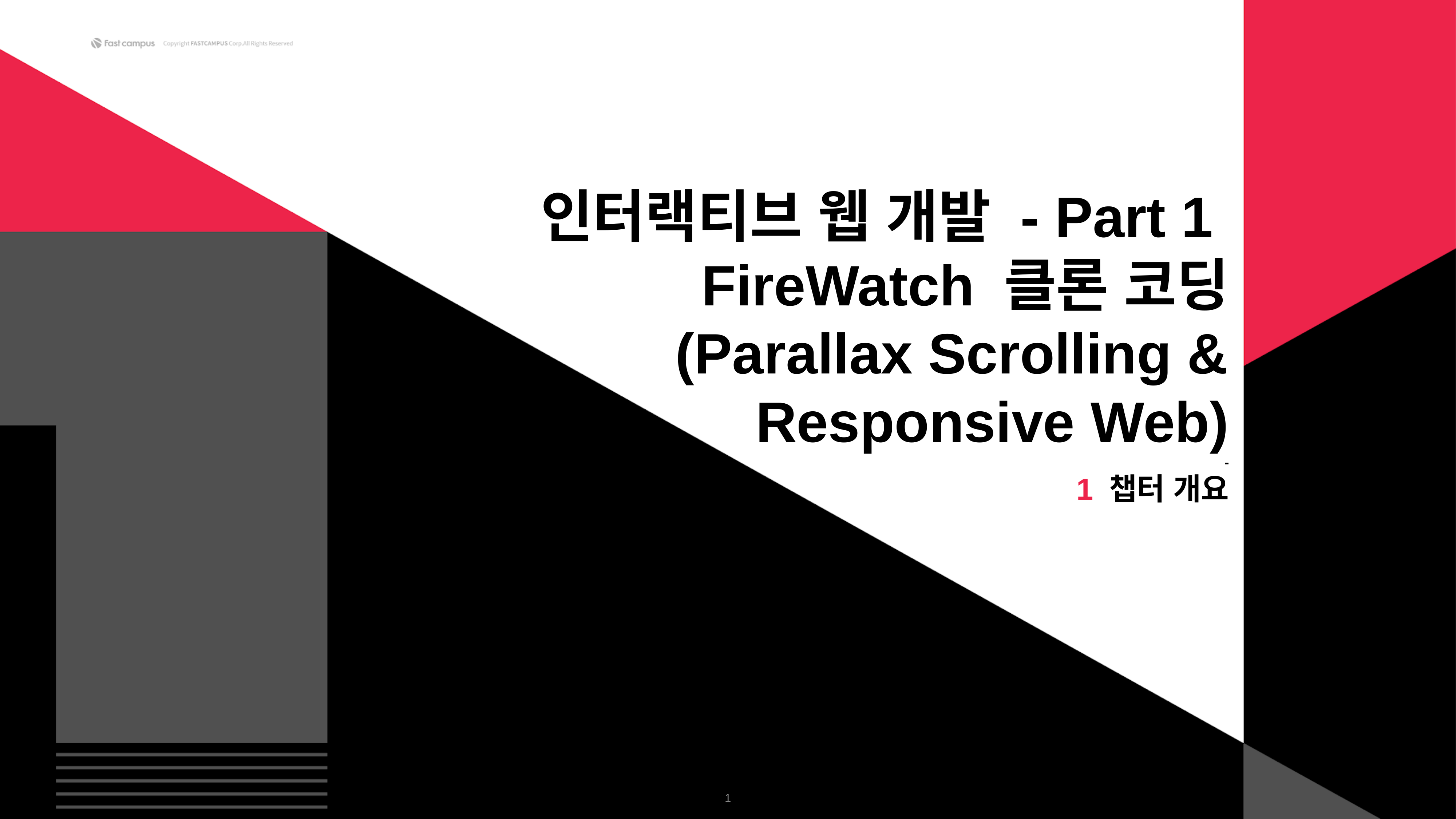

인터랙티브 웹 개발 - Part 1
FireWatch 클론 코딩
(Parallax Scrolling &
Responsive Web)
 -
1 챕터 개요
1